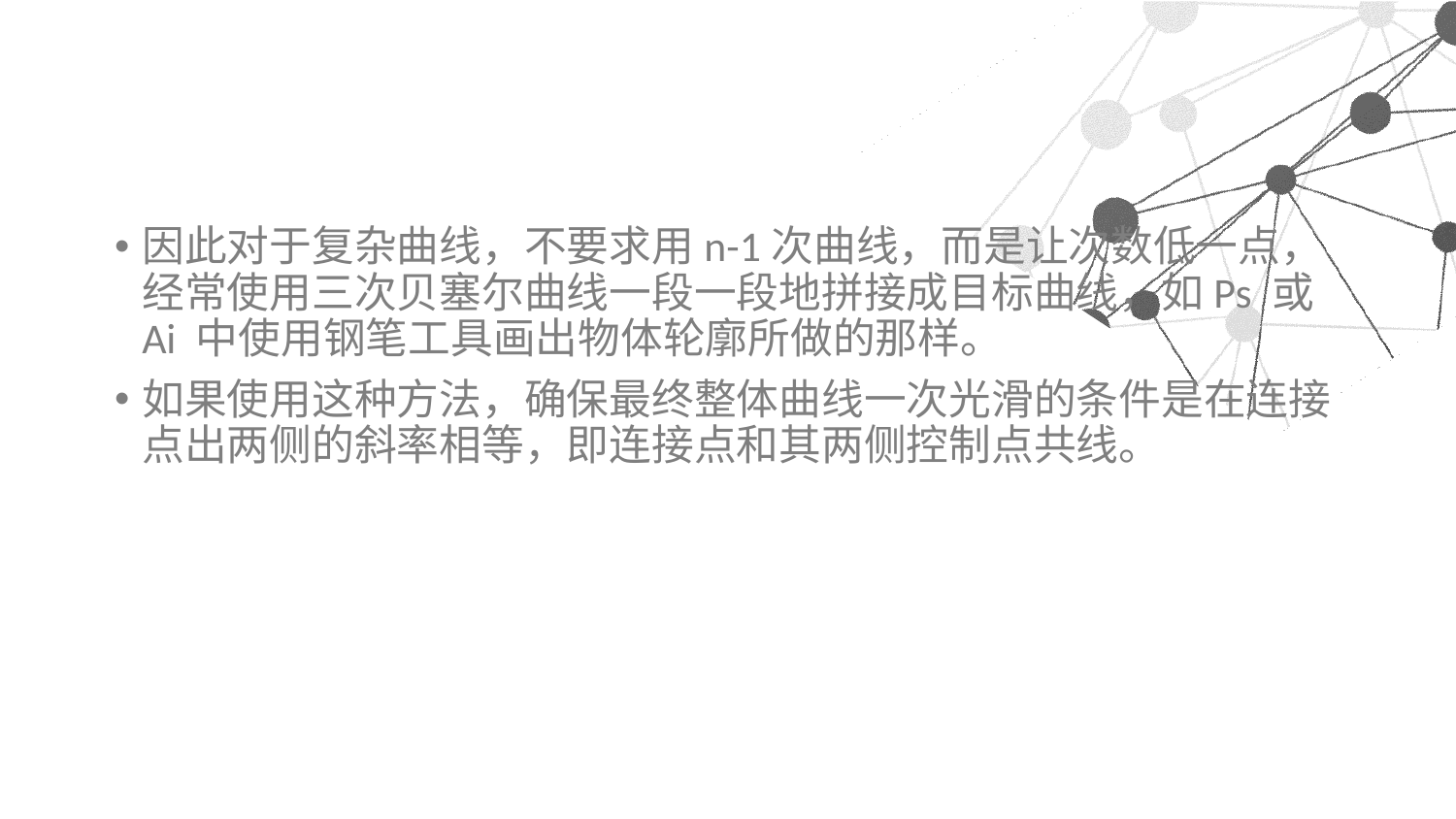

#
因此对于复杂曲线，不要求用n-1次曲线，而是让次数低一点，经常使用三次贝塞尔曲线一段一段地拼接成目标曲线，如Ps 或 Ai 中使用钢笔工具画出物体轮廓所做的那样。
如果使用这种方法，确保最终整体曲线一次光滑的条件是在连接点出两侧的斜率相等，即连接点和其两侧控制点共线。